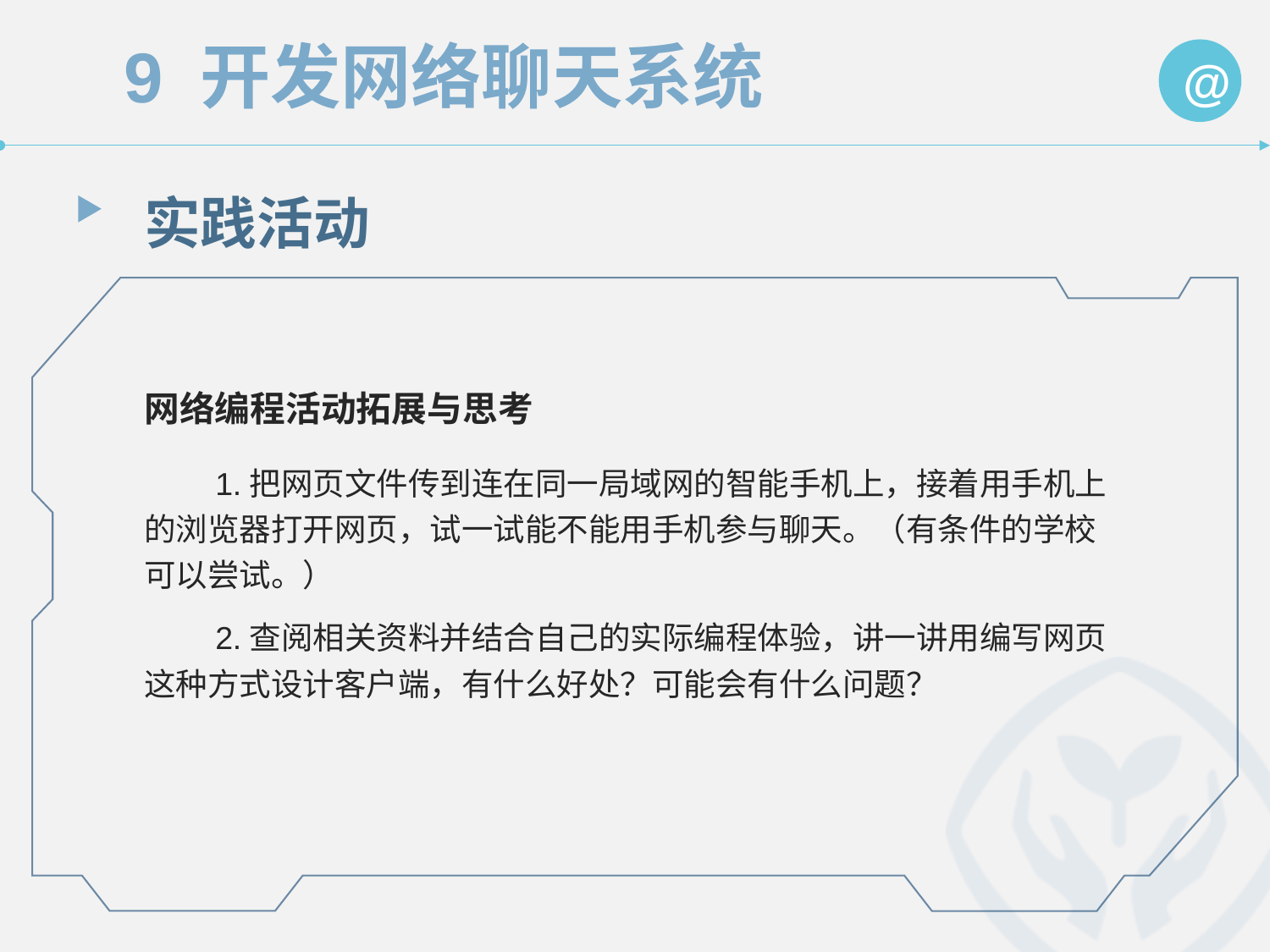

实践活动

网络编程活动拓展与思考
　　1.把网页文件传到连在同一局域网的智能手机上，接着用手机上的浏览器打开网页，试一试能不能用手机参与聊天。（有条件的学校可以尝试。）
　　2.查阅相关资料并结合自己的实际编程体验，讲一讲用编写网页这种方式设计客户端，有什么好处？可能会有什么问题？